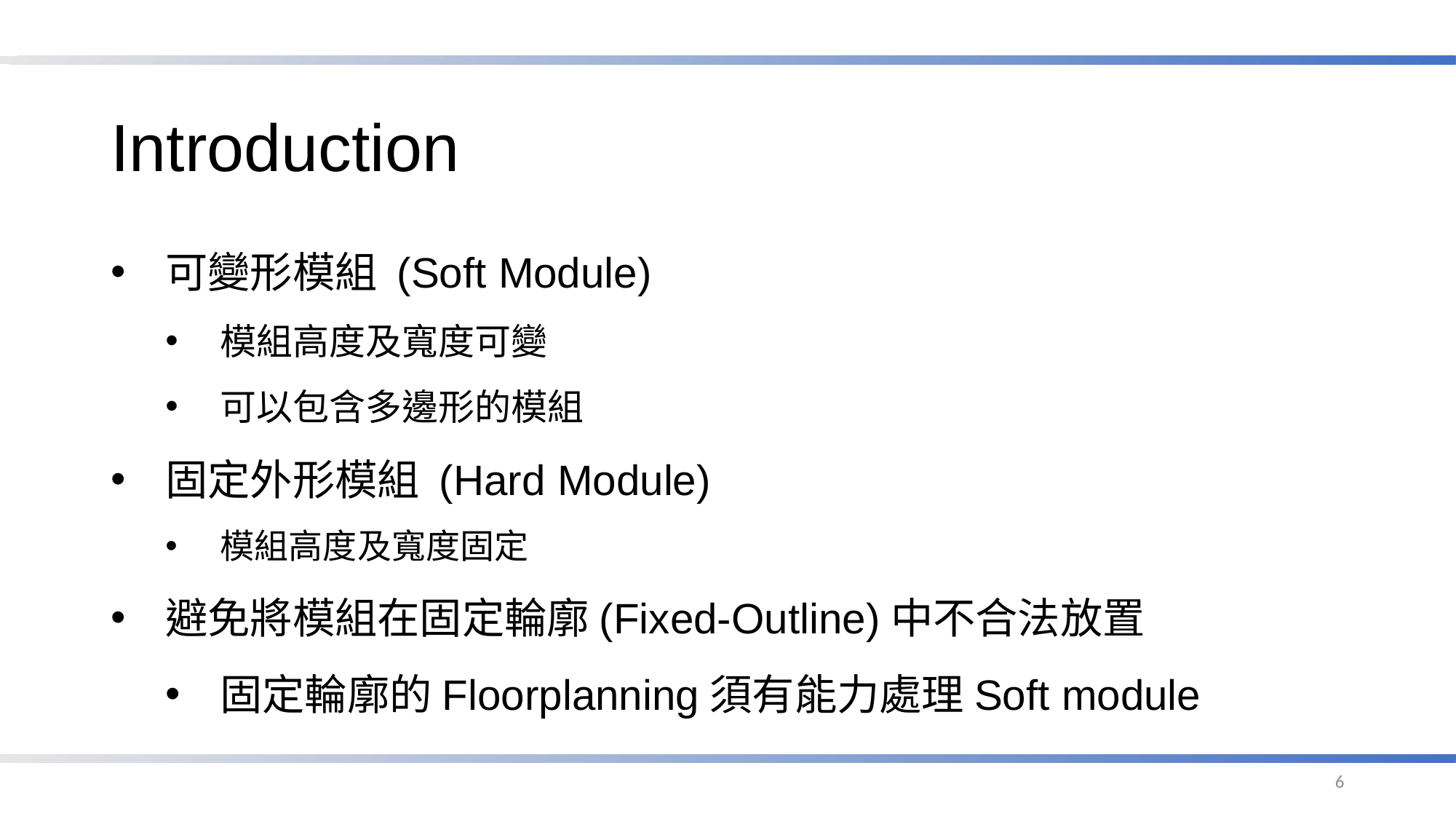

# Introduction
可變形模組 (Soft Module)
模組高度及寬度可變
可以包含多邊形的模組
固定外形模組 (Hard Module)
模組高度及寬度固定
避免將模組在固定輪廓(Fixed-Outline)中不合法放置
固定輪廓的Floorplanning須有能力處理Soft module

6